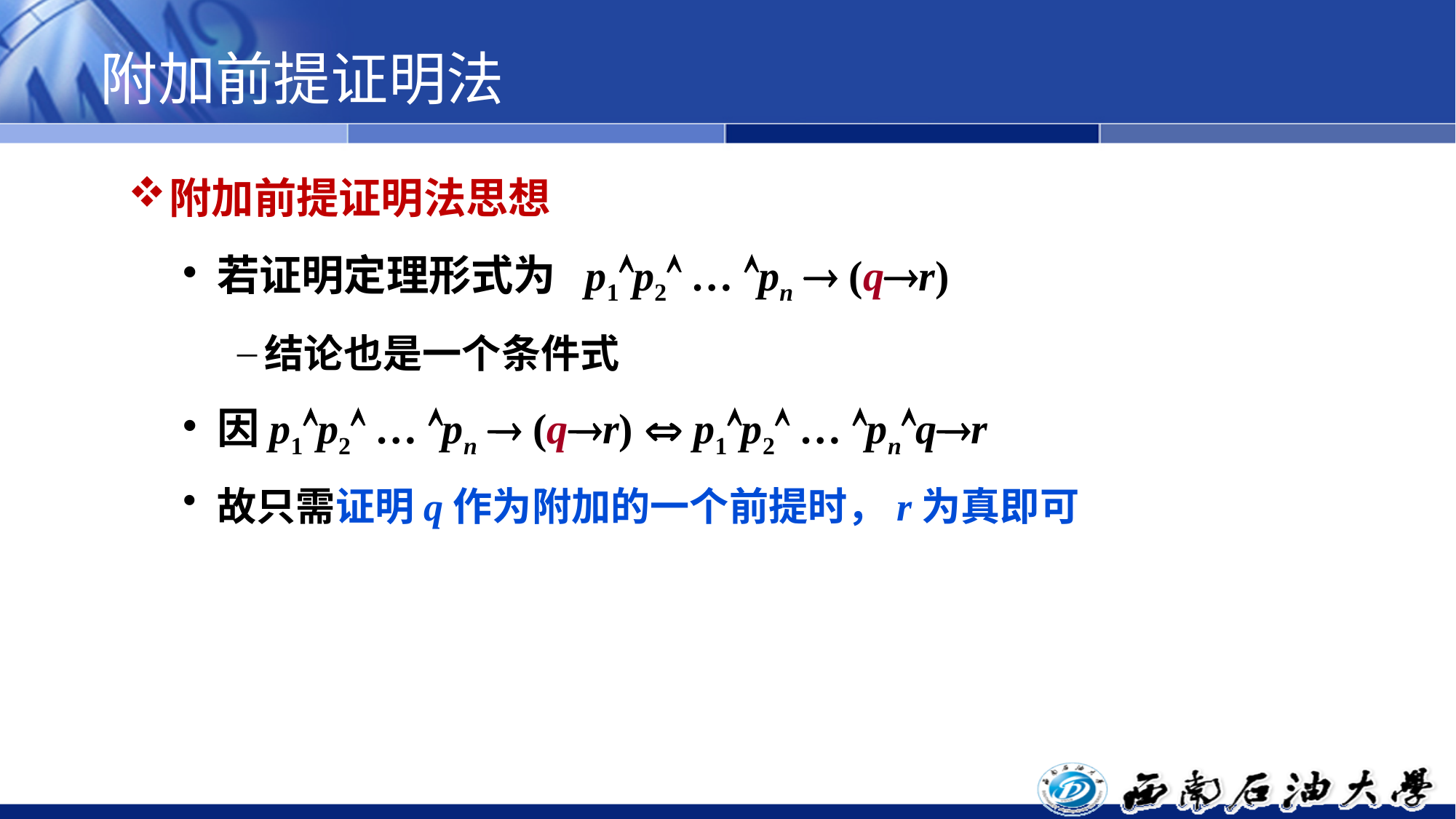

# 附加前提证明法
附加前提证明法思想
若证明定理形式为  p1∧p2∧ … ∧pn → (q→r)
结论也是一个条件式
因p1∧p2∧ … ∧pn → (q→r) ⇔ p1∧p2∧ … ∧pn∧q→r
故只需证明q作为附加的一个前提时，r为真即可